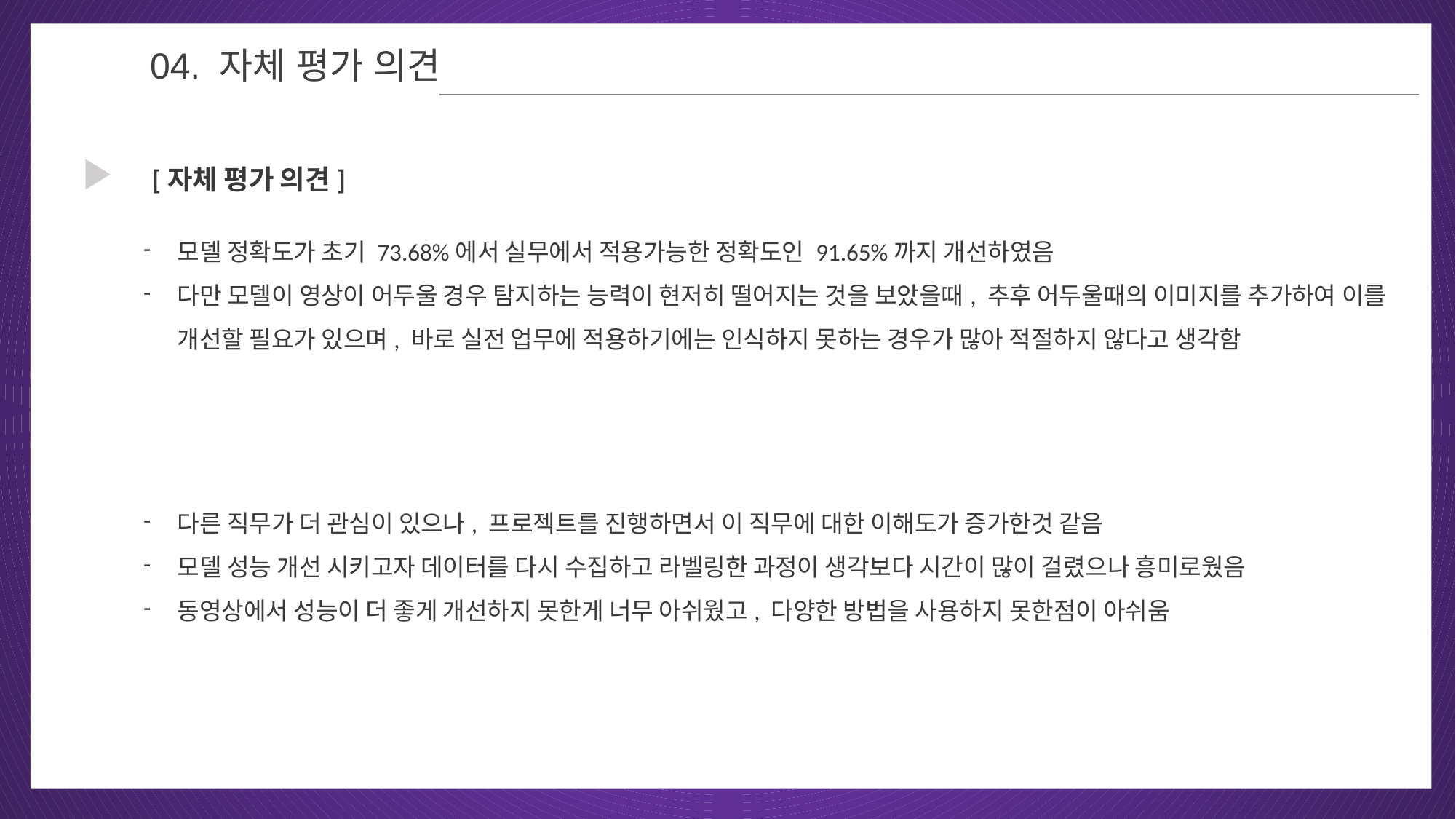

05
04. 자체 평가 의견
▶
[자체 평가 의견]
모델 정확도가 초기 73.68%에서 실무에서 적용가능한 정확도인 91.65%까지 개선하였음
다만 모델이 영상이 어두울 경우 탐지하는 능력이 현저히 떨어지는 것을 보았을때, 추후 어두울때의 이미지를 추가하여 이를 개선할 필요가 있으며, 바로 실전 업무에 적용하기에는 인식하지 못하는 경우가 많아 적절하지 않다고 생각함
다른 직무가 더 관심이 있으나, 프로젝트를 진행하면서 이 직무에 대한 이해도가 증가한것 같음
모델 성능 개선 시키고자 데이터를 다시 수집하고 라벨링한 과정이 생각보다 시간이 많이 걸렸으나 흥미로웠음
동영상에서 성능이 더 좋게 개선하지 못한게 너무 아쉬웠고, 다양한 방법을 사용하지 못한점이 아쉬움